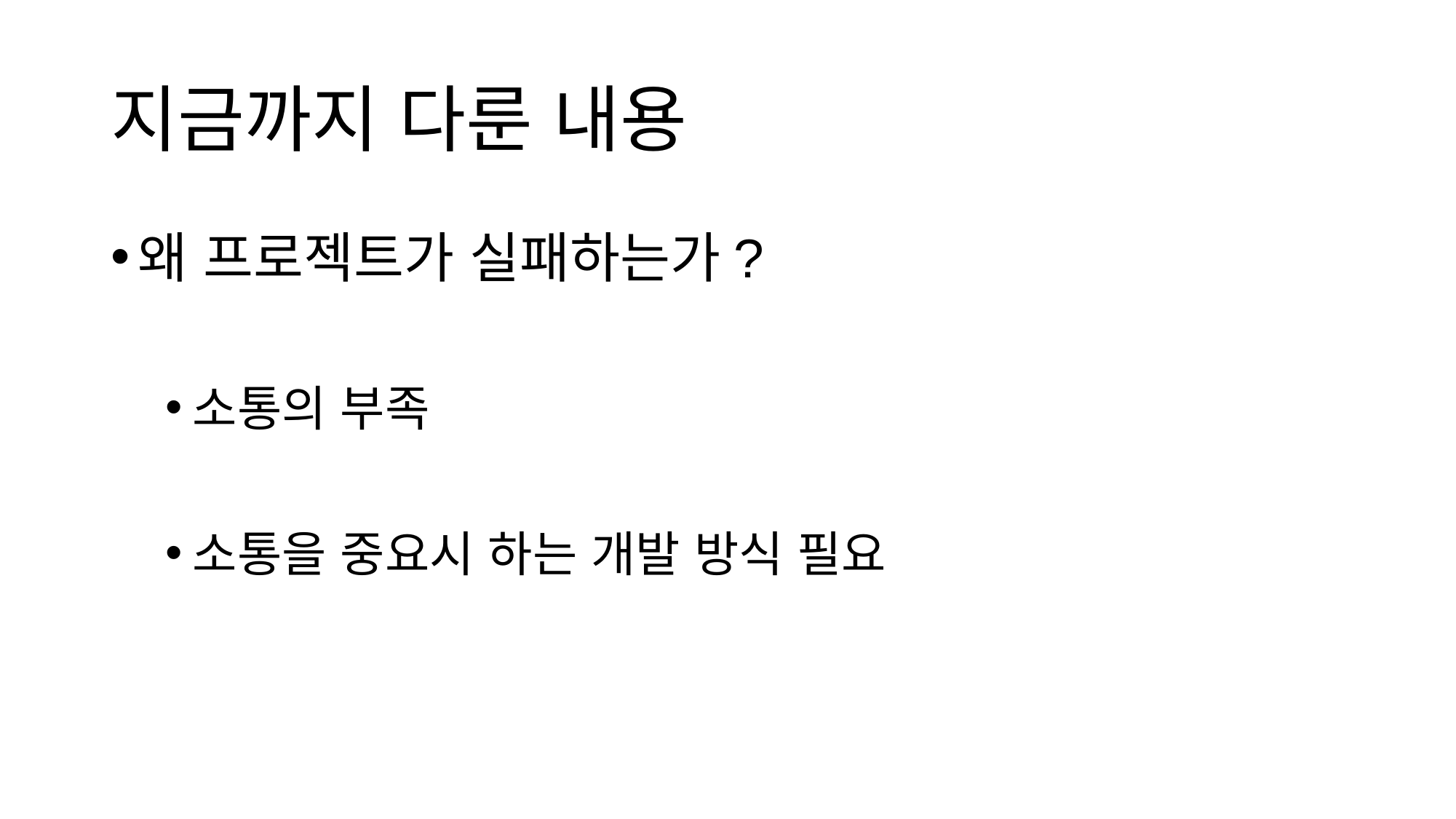

# 지금까지 다룬 내용
왜 프로젝트가 실패하는가?

소통의 부족

소통을 중요시 하는 개발 방식 필요